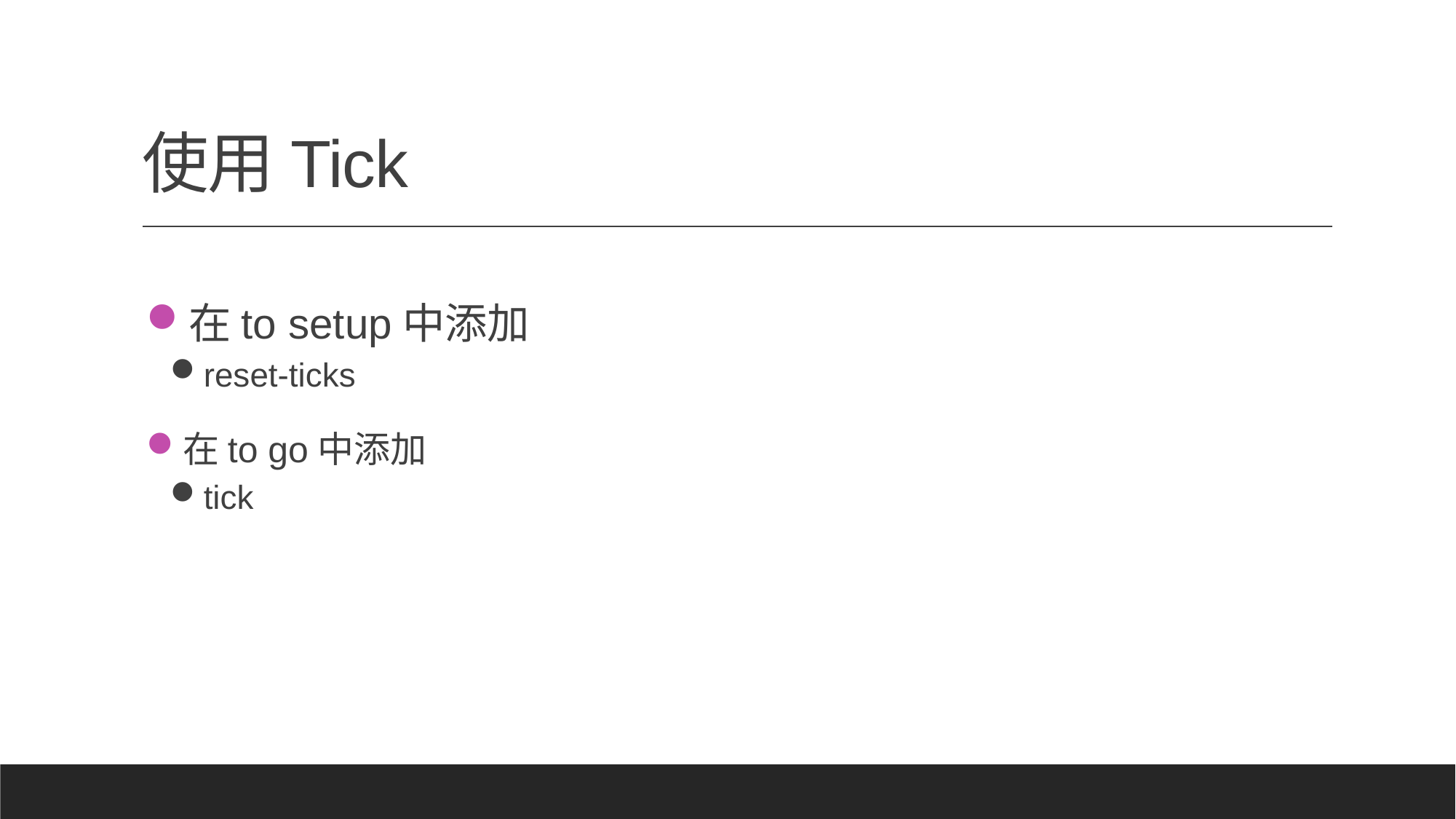

# 使用Tick
在to setup中添加
reset-ticks
在to go中添加
tick